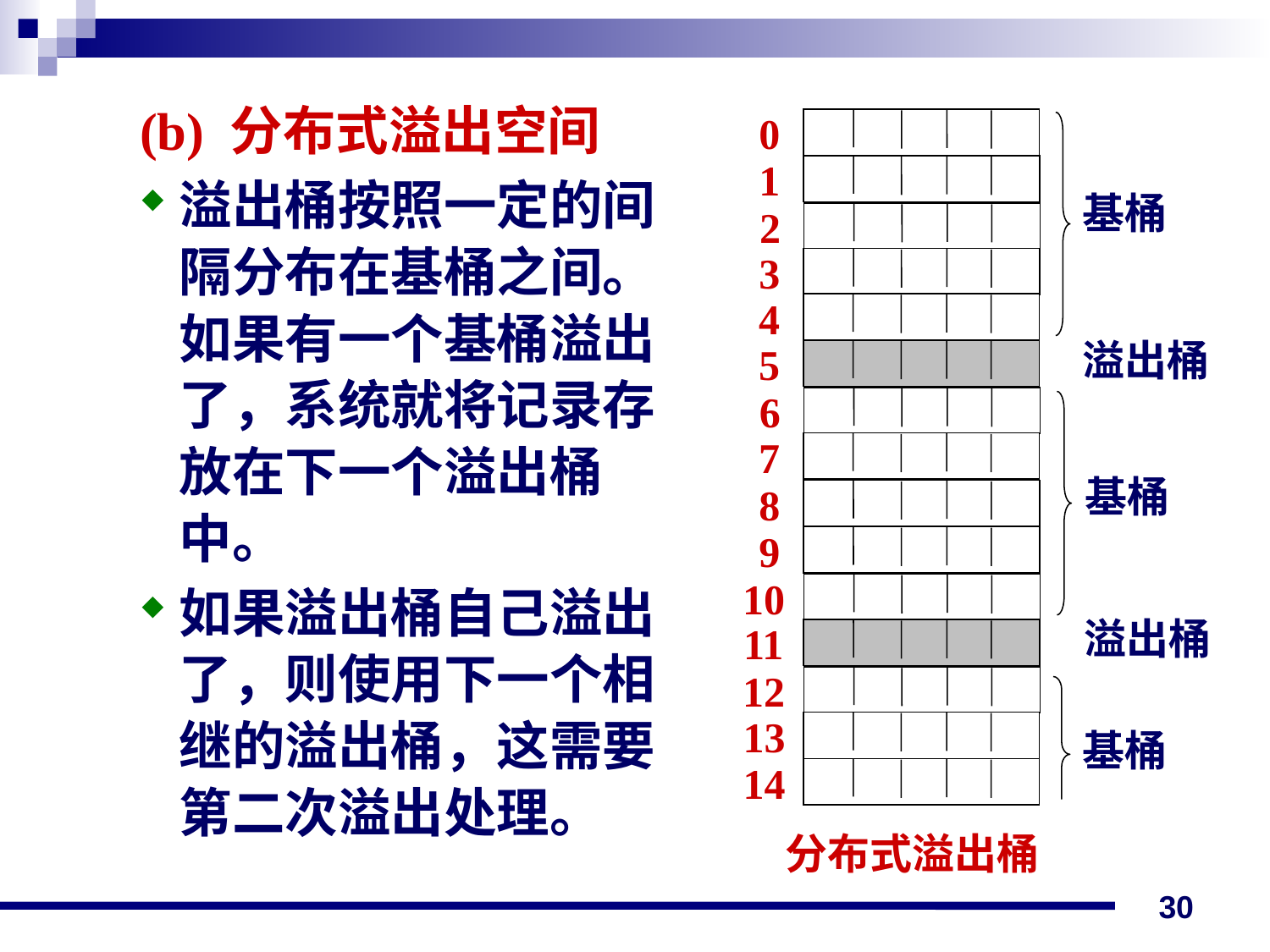

(b) 分布式溢出空间
溢出桶按照一定的间隔分布在基桶之间。如果有一个基桶溢出了，系统就将记录存放在下一个溢出桶中。
如果溢出桶自己溢出了，则使用下一个相继的溢出桶，这需要第二次溢出处理。
0

1

2

3

4

5

6

7

8

9

10

11

12

13

14

基桶
溢出桶

基桶
溢出桶

基桶

分布式溢出桶
30